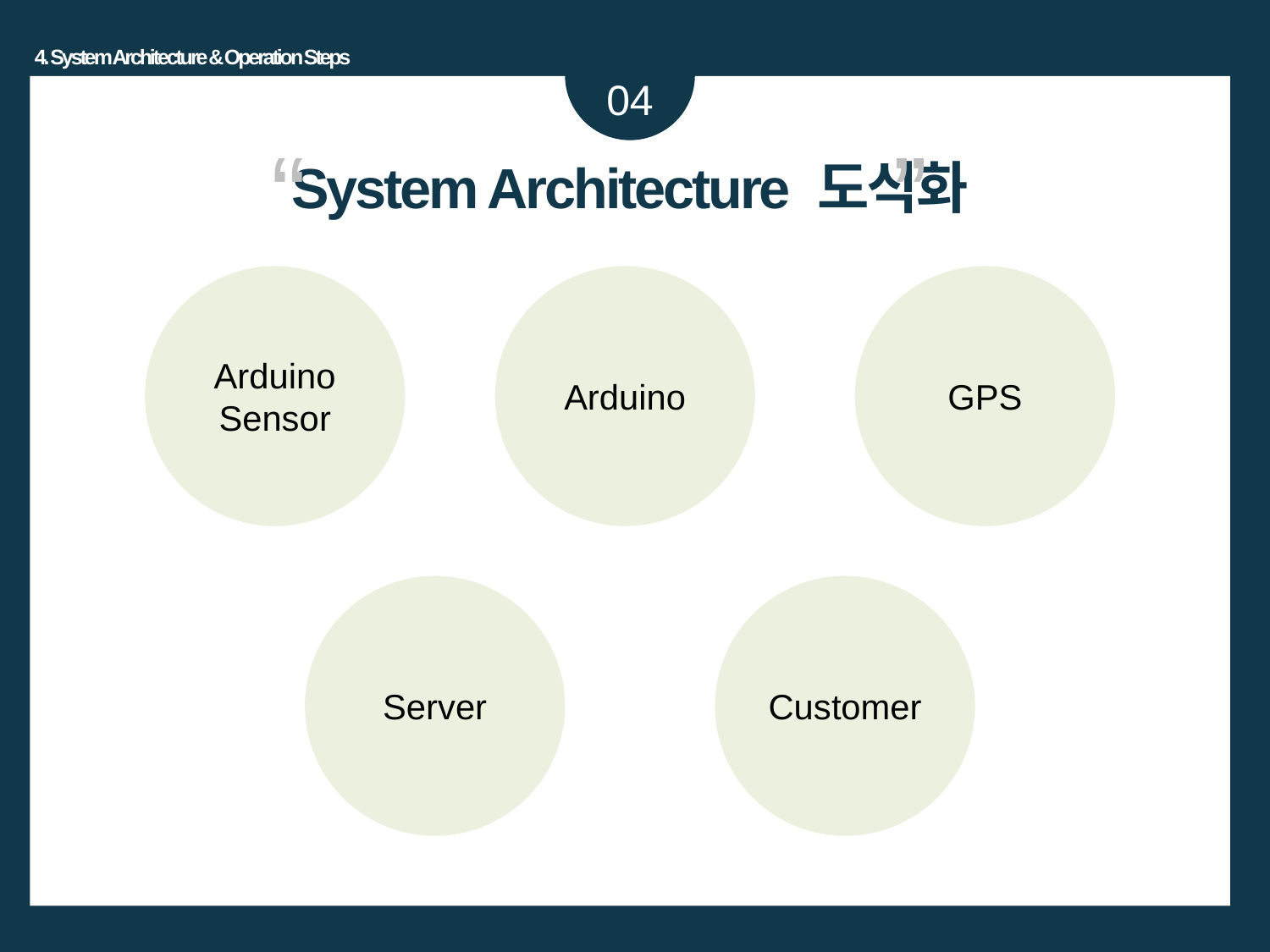

4. System Architecture & Operation Steps
04

“                    ”
System Architecture 도식화
Arduino Sensor
Arduino
GPS
Server
Customer